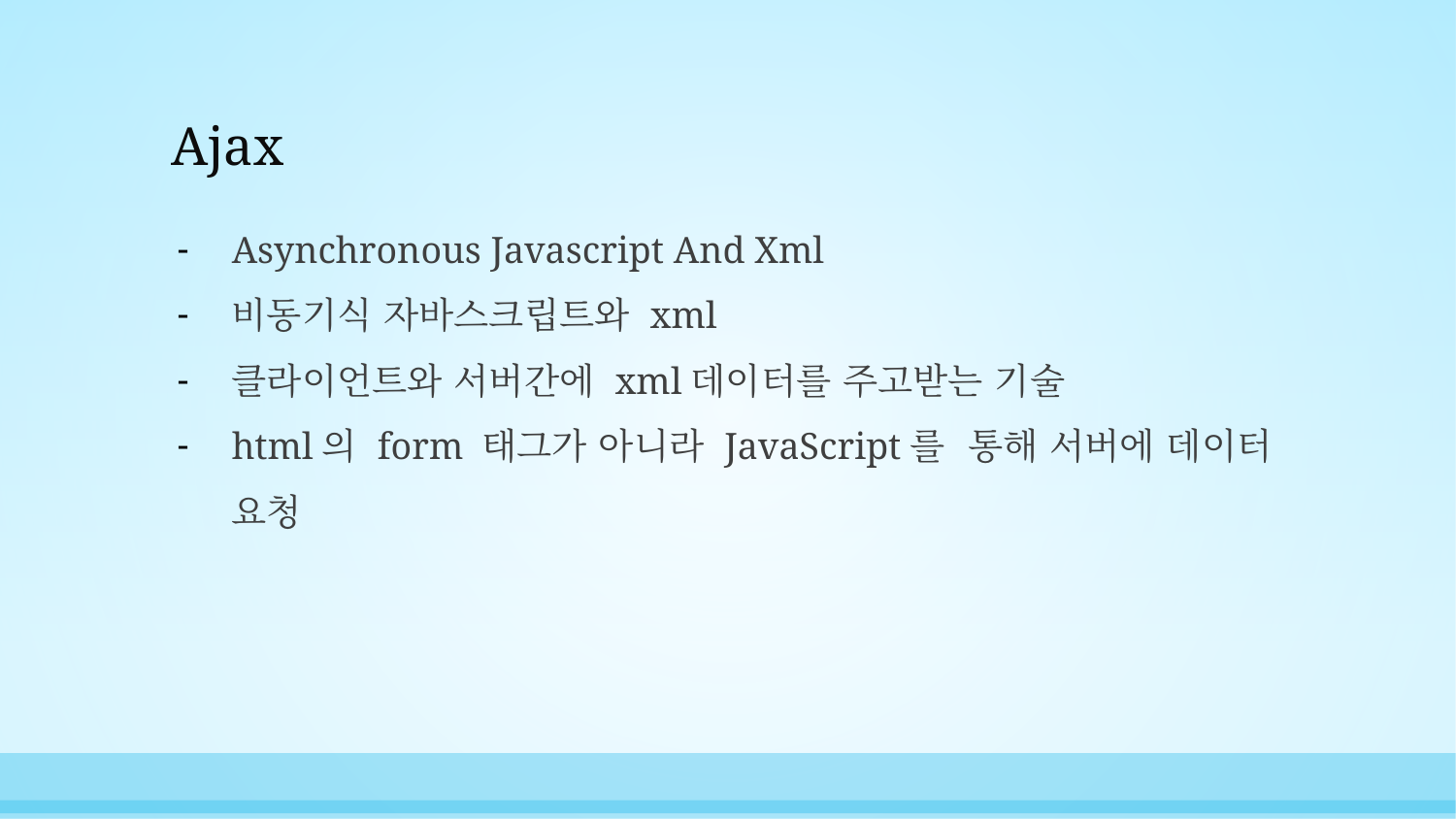

# Ajax
Asynchronous Javascript And Xml
비동기식 자바스크립트와 xml
클라이언트와 서버간에 xml데이터를 주고받는 기술
html의 form 태그가 아니라 JavaScript를  통해 서버에 데이터 요청